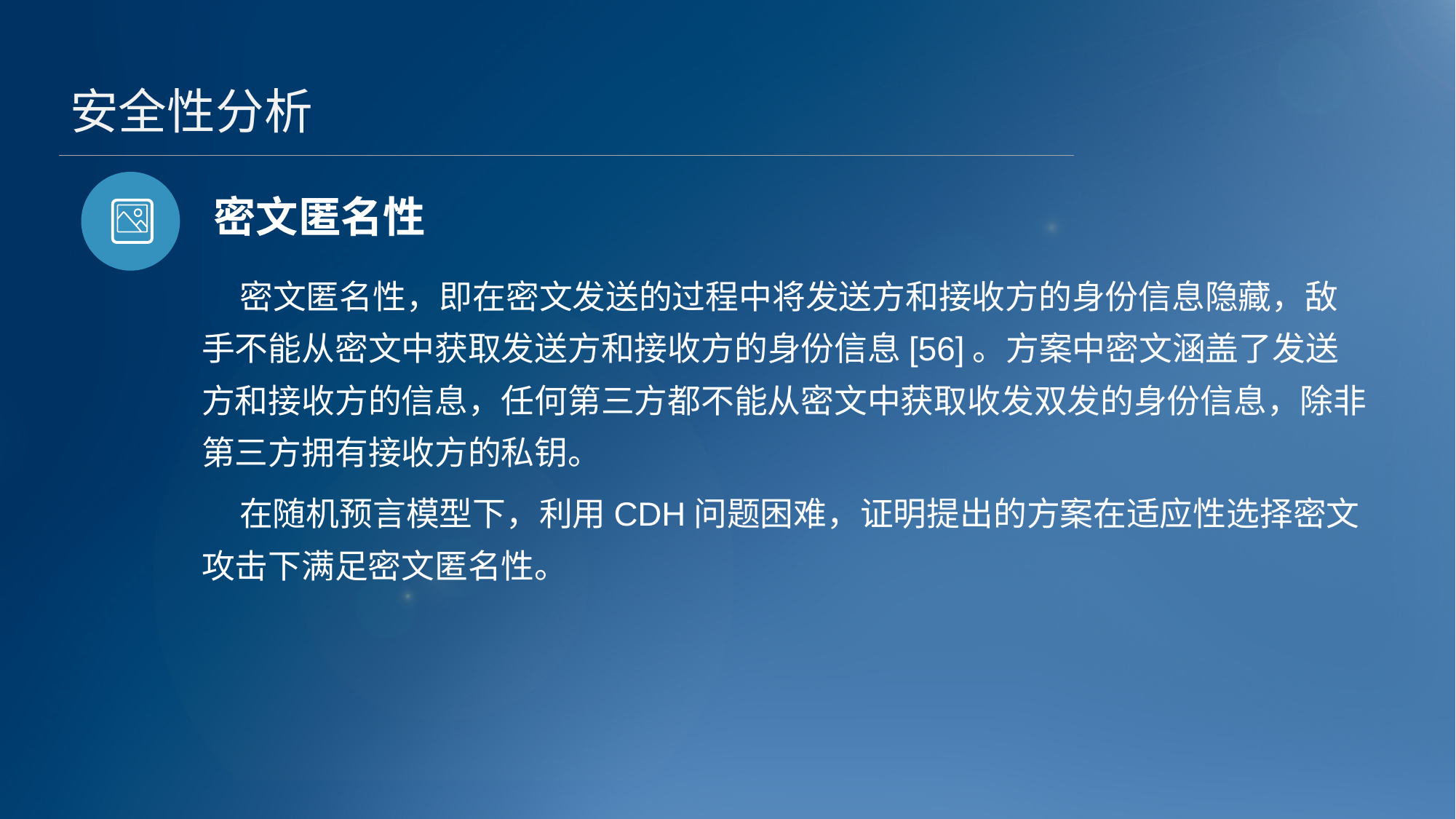

安全性分析
密文匿名性

    密文匿名性，即在密文发送的过程中将发送方和接收方的身份信息隐藏，敌手不能从密文中获取发送方和接收方的身份信息[56]。方案中密文涵盖了发送方和接收方的信息，任何第三方都不能从密文中获取收发双发的身份信息，除非第三方拥有接收方的私钥。
    在随机预言模型下，利用CDH问题困难，证明提出的方案在适应性选择密文攻击下满足密文匿名性。